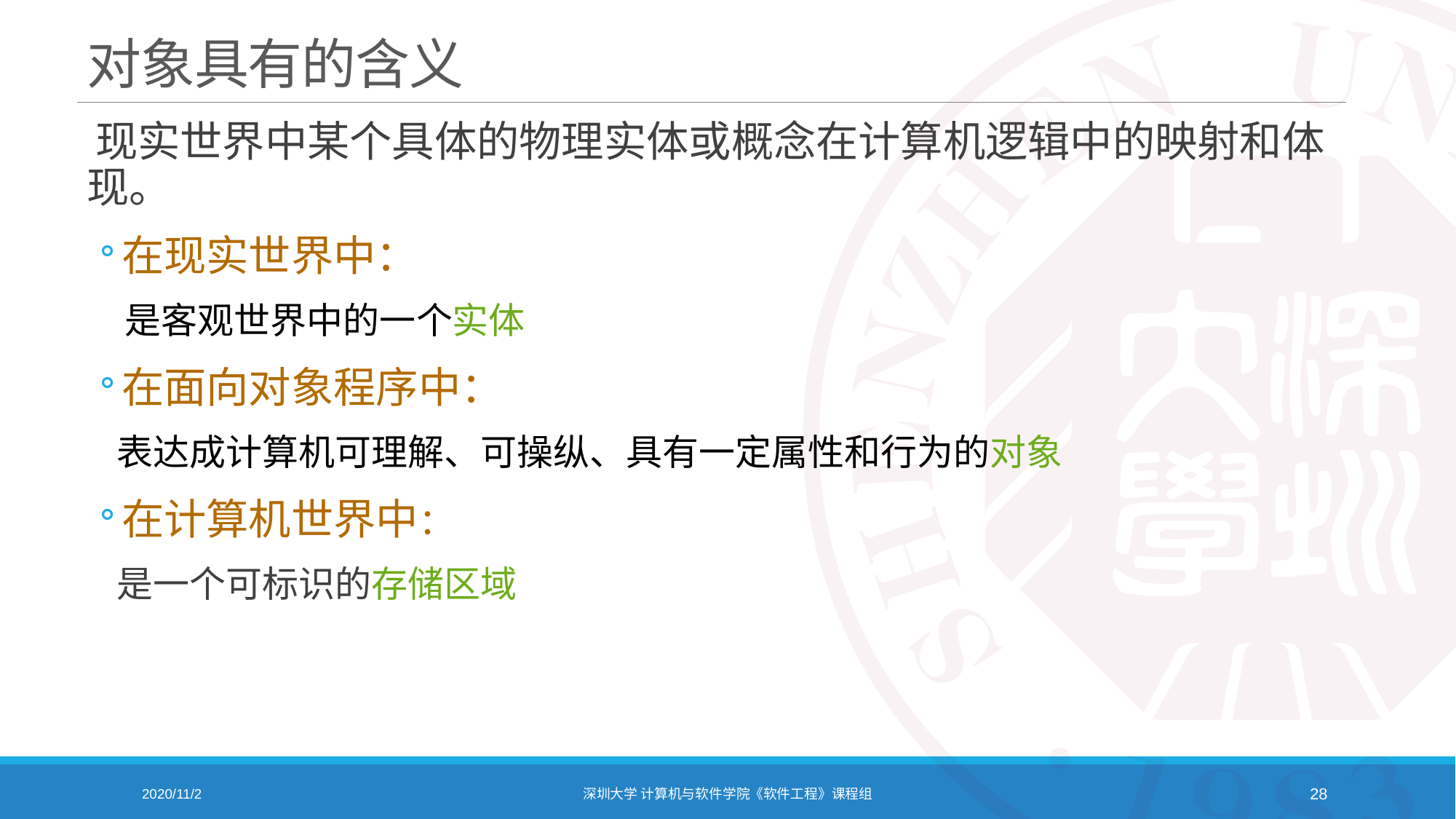

# 对象具有的含义
 现实世界中某个具体的物理实体或概念在计算机逻辑中的映射和体现。
在现实世界中：
  是客观世界中的一个实体
在面向对象程序中：
 表达成计算机可理解、可操纵、具有一定属性和行为的对象
在计算机世界中：
 是一个可标识的存储区域
2020/11/2
深圳大学 计算机与软件学院《软件工程》课程组
28